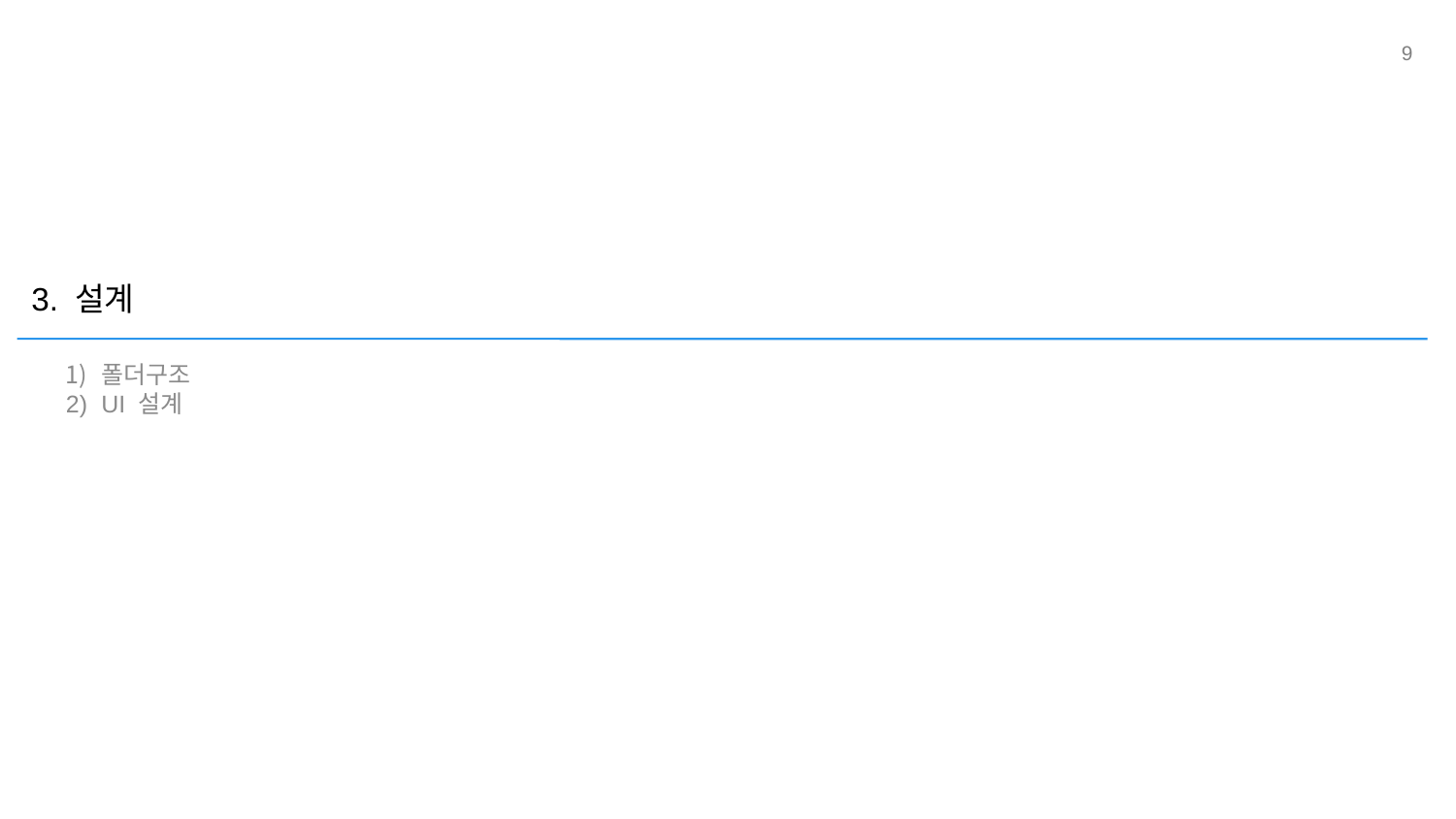

9
# 3. 설계
폴더구조
UI 설계